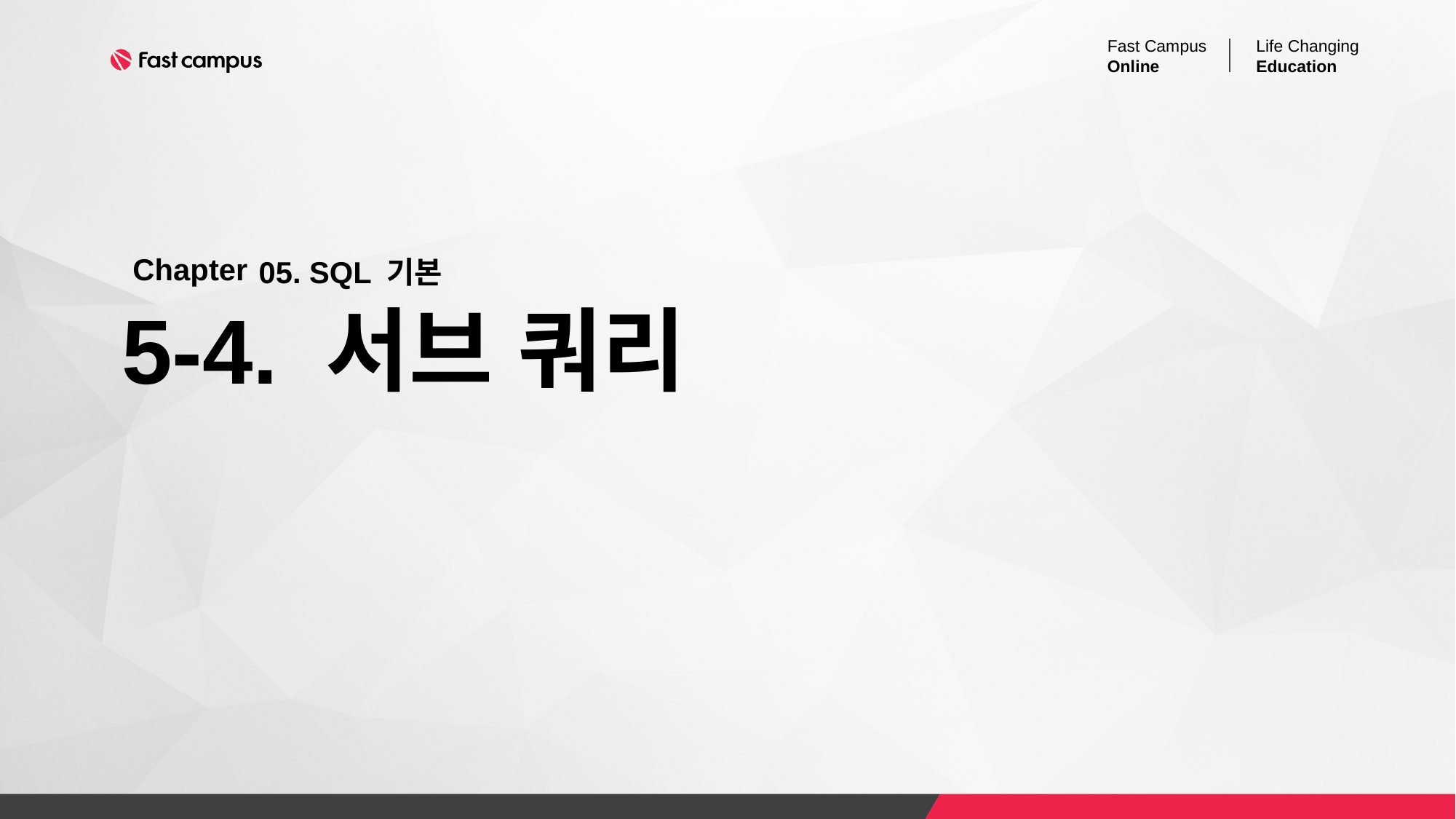

05. SQL 기본
# 5-4. 서브 쿼리